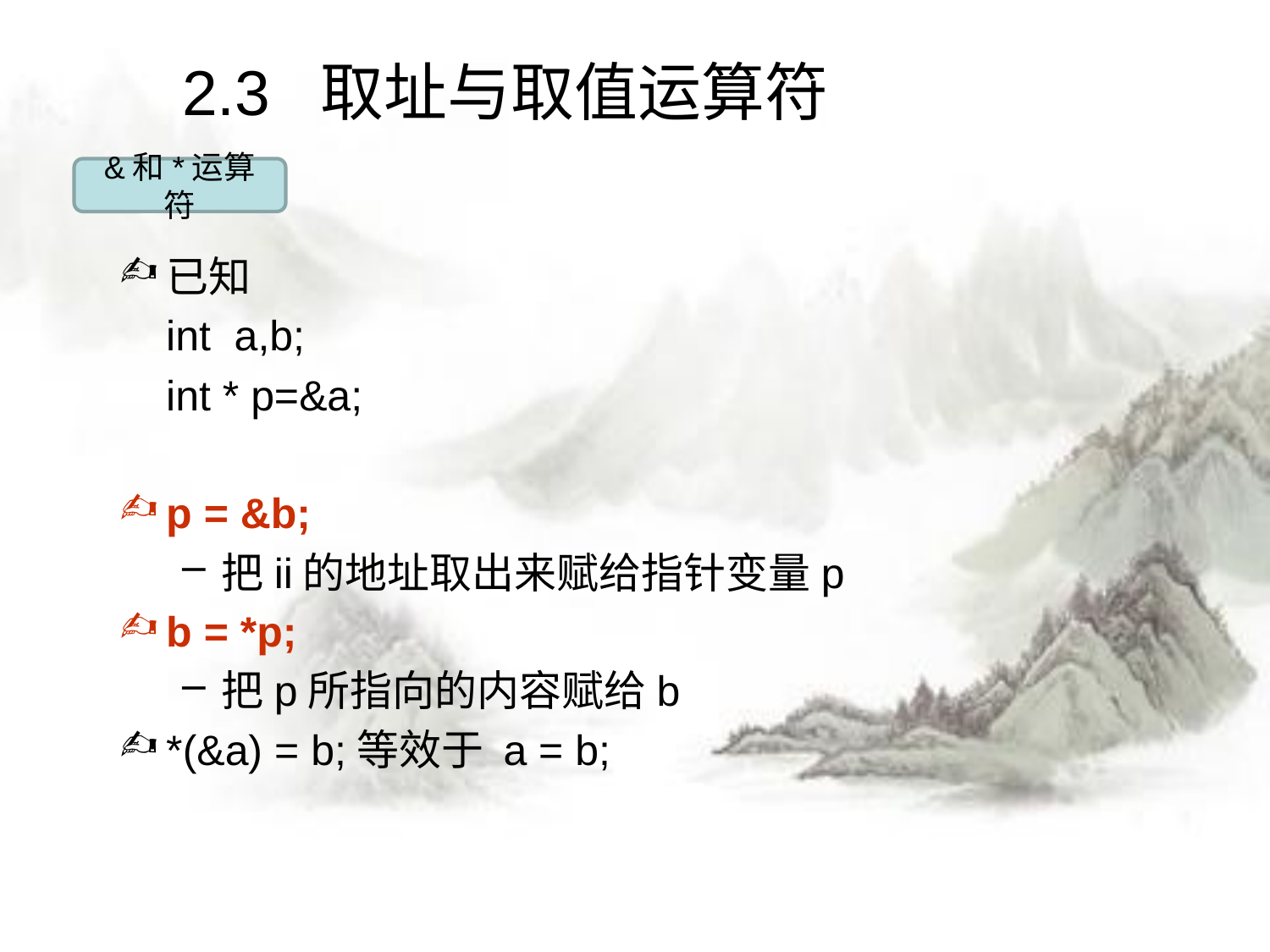

# 2.3  取址与取值运算符
&和*运算符
已知
	int  a,b;
	int * p=&a;

p = &b;
把ii的地址取出来赋给指针变量p
b = *p;
把p所指向的内容赋给b
*(&a) = b;等效于 a = b;